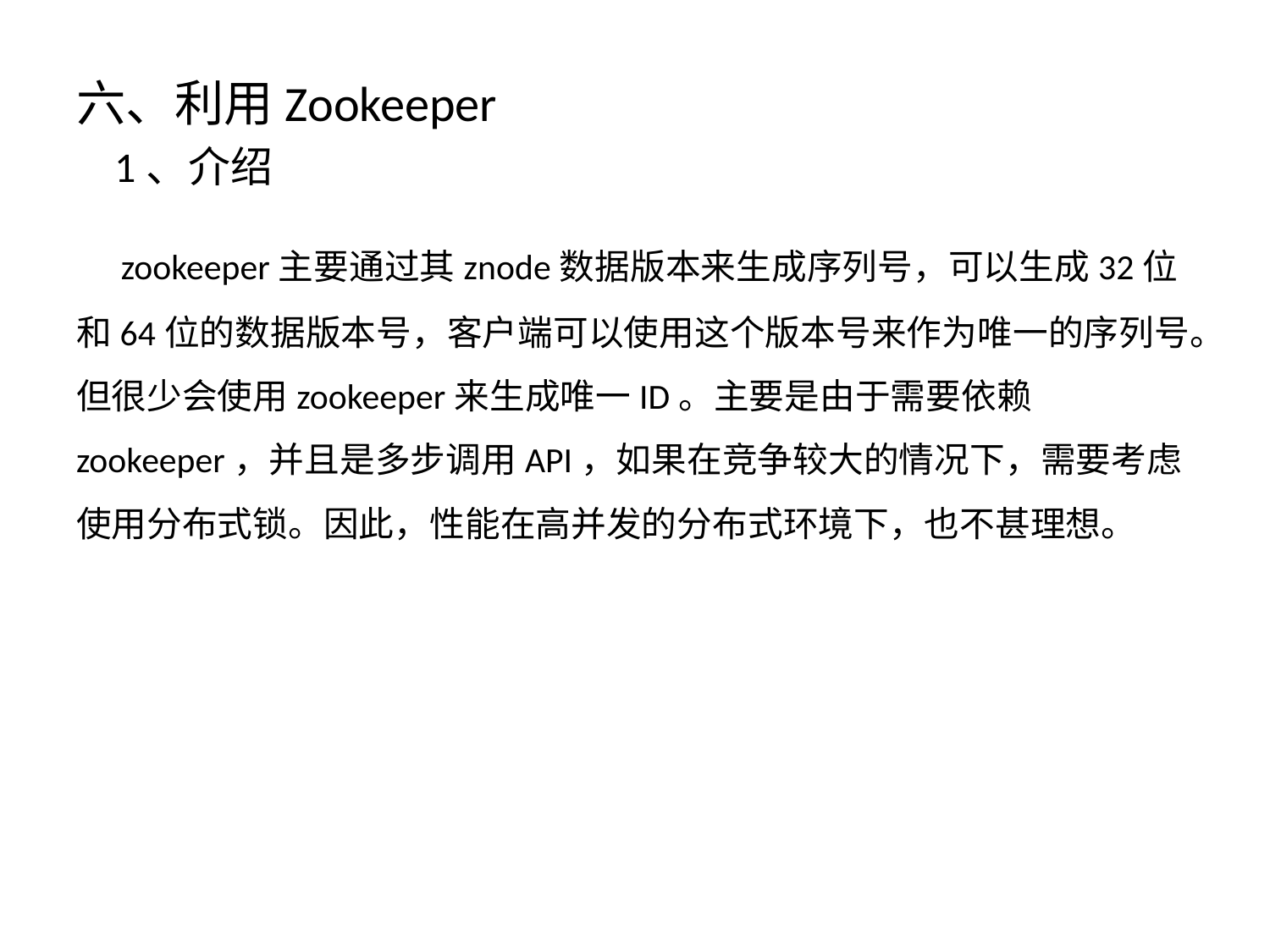

六、利用Zookeeper
    1、介绍
    zookeeper主要通过其znode数据版本来生成序列号，可以生成32位和64位的数据版本号，客户端可以使用这个版本号来作为唯一的序列号。但很少会使用zookeeper来生成唯一ID。主要是由于需要依赖zookeeper，并且是多步调用API，如果在竞争较大的情况下，需要考虑使用分布式锁。因此，性能在高并发的分布式环境下，也不甚理想。